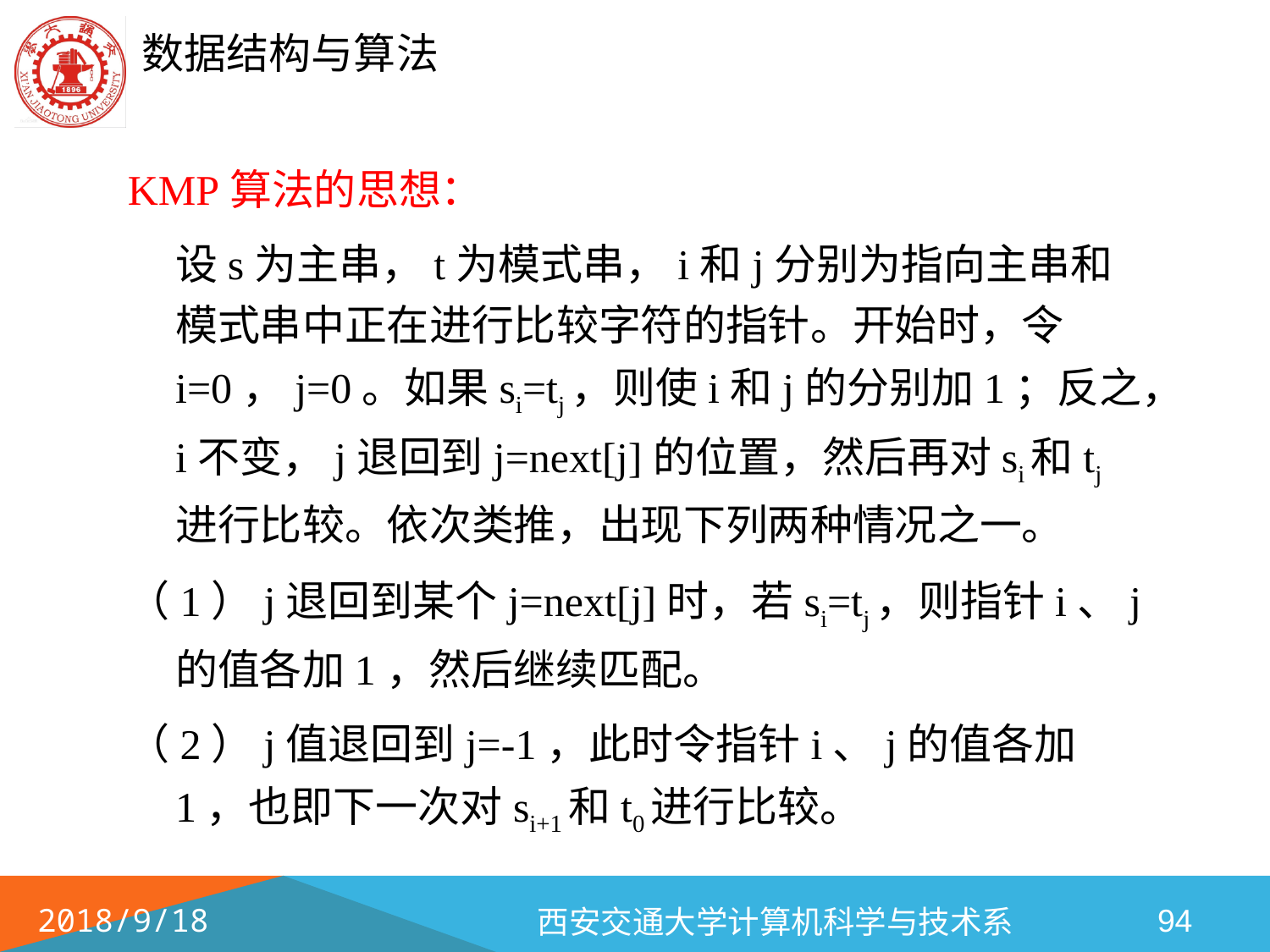

KMP算法的思想：
	设s为主串，t为模式串，i和j分别为指向主串和模式串中正在进行比较字符的指针。开始时，令i=0，j=0。如果si=tj，则使i和j的分别加1；反之，i不变，j退回到j=next[j]的位置，然后再对si和tj进行比较。依次类推，出现下列两种情况之一。
（1）j退回到某个j=next[j]时，若si=tj，则指针i、j的值各加1，然后继续匹配。
（2）j值退回到j=-1，此时令指针i、j的值各加1，也即下一次对si+1和t0进行比较。